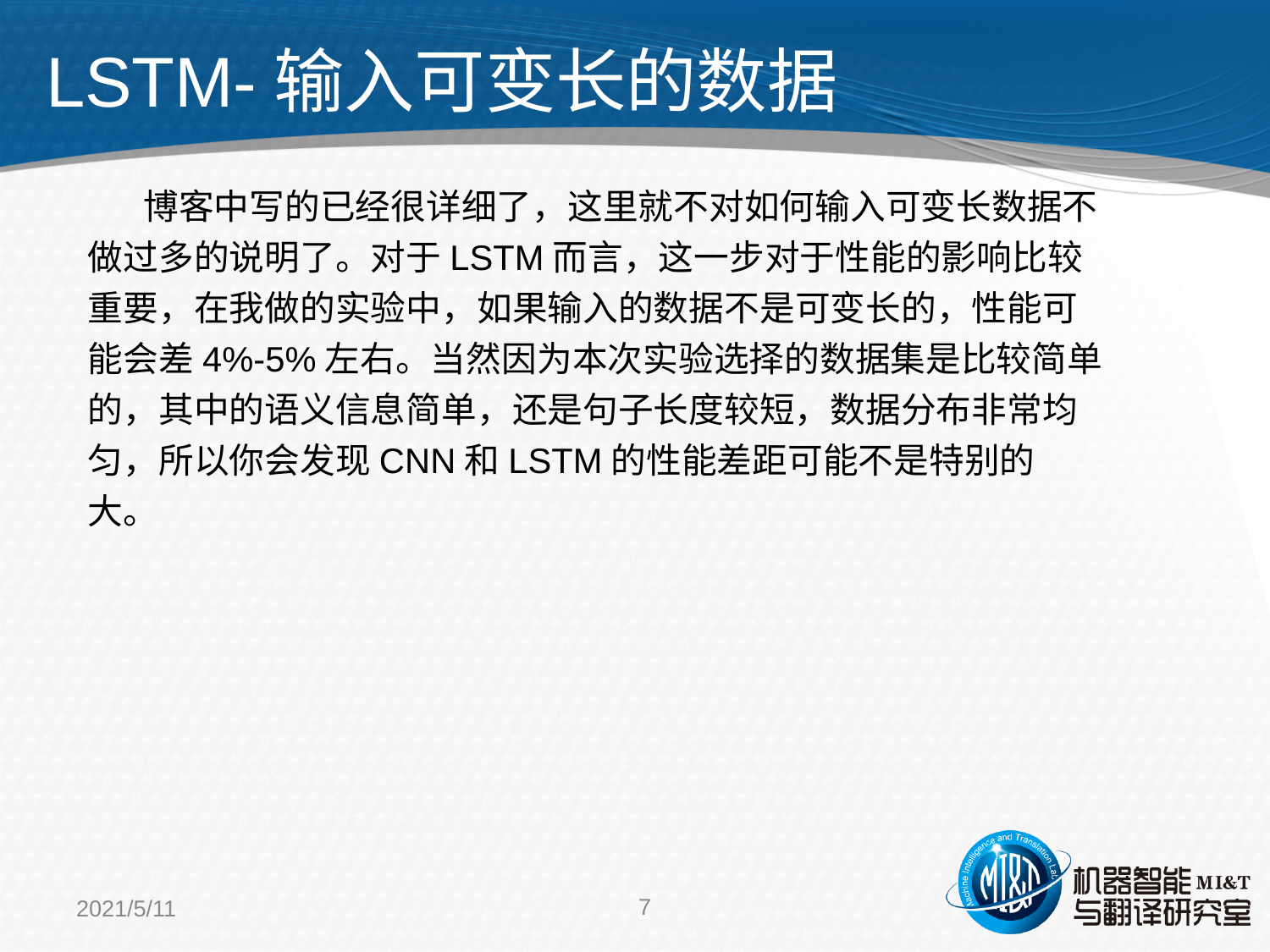

LSTM-输入可变长的数据
      博客中写的已经很详细了，这里就不对如何输入可变长数据不做过多的说明了。对于LSTM而言，这一步对于性能的影响比较重要，在我做的实验中，如果输入的数据不是可变长的，性能可能会差4%-5%左右。当然因为本次实验选择的数据集是比较简单的，其中的语义信息简单，还是句子长度较短，数据分布非常均匀，所以你会发现CNN和LSTM的性能差距可能不是特别的大。

7
2021/5/11